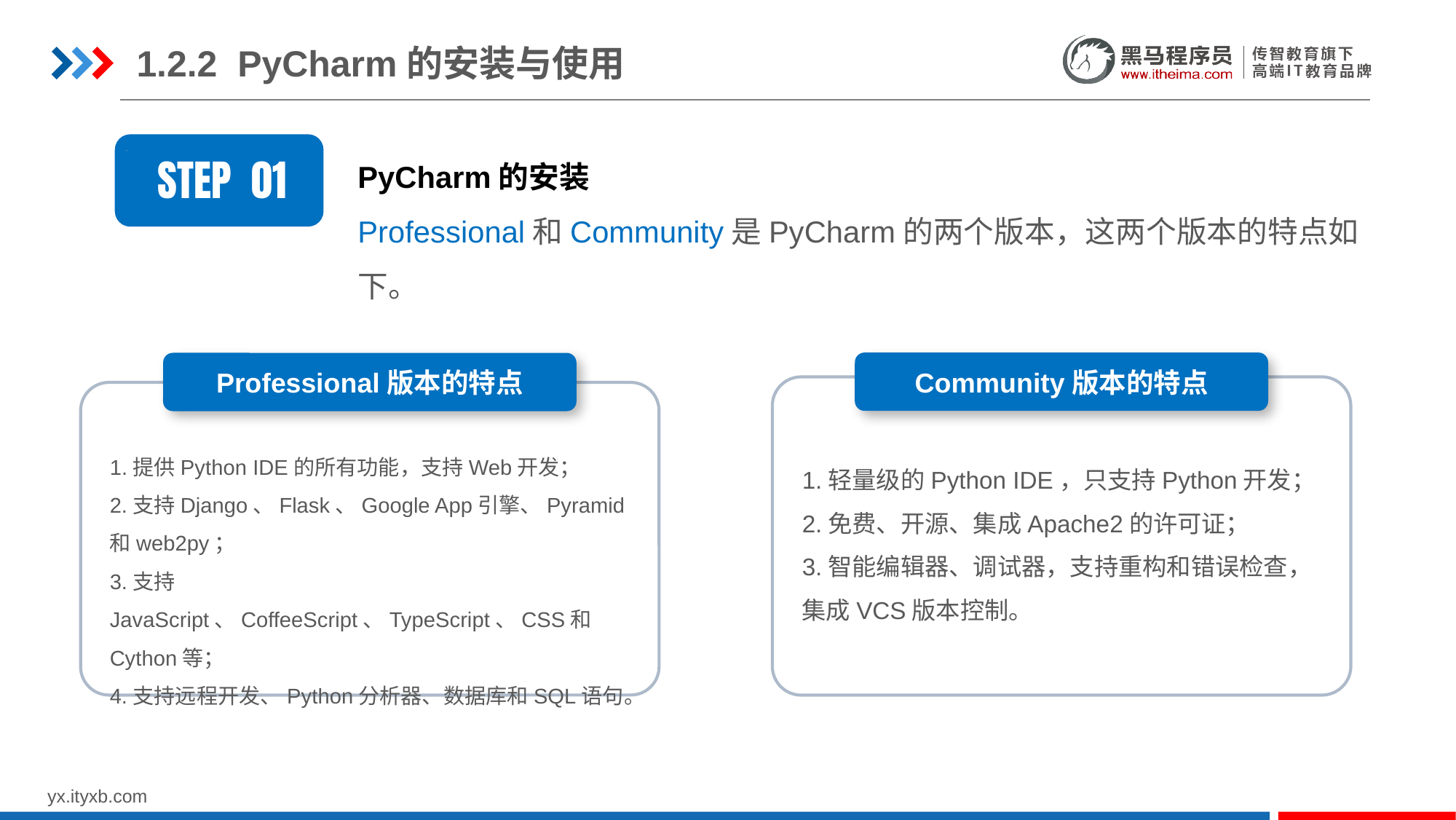

1.2.2  PyCharm的安装与使用

PyCharm的安装
Professional和Community是PyCharm的两个版本，这两个版本的特点如下。
STEP  01
Community版本的特点
Professional版本的特点

1.提供Python IDE的所有功能，支持Web开发；
2.支持Django、Flask、Google App引擎、Pyramid和web2py；
3.支持JavaScript、CoffeeScript、TypeScript、CSS和Cython等；
4.支持远程开发、Python分析器、数据库和SQL语句。
1.轻量级的Python IDE，只支持Python开发；
2.免费、开源、集成Apache2的许可证；
3.智能编辑器、调试器，支持重构和错误检查，集成VCS版本控制。